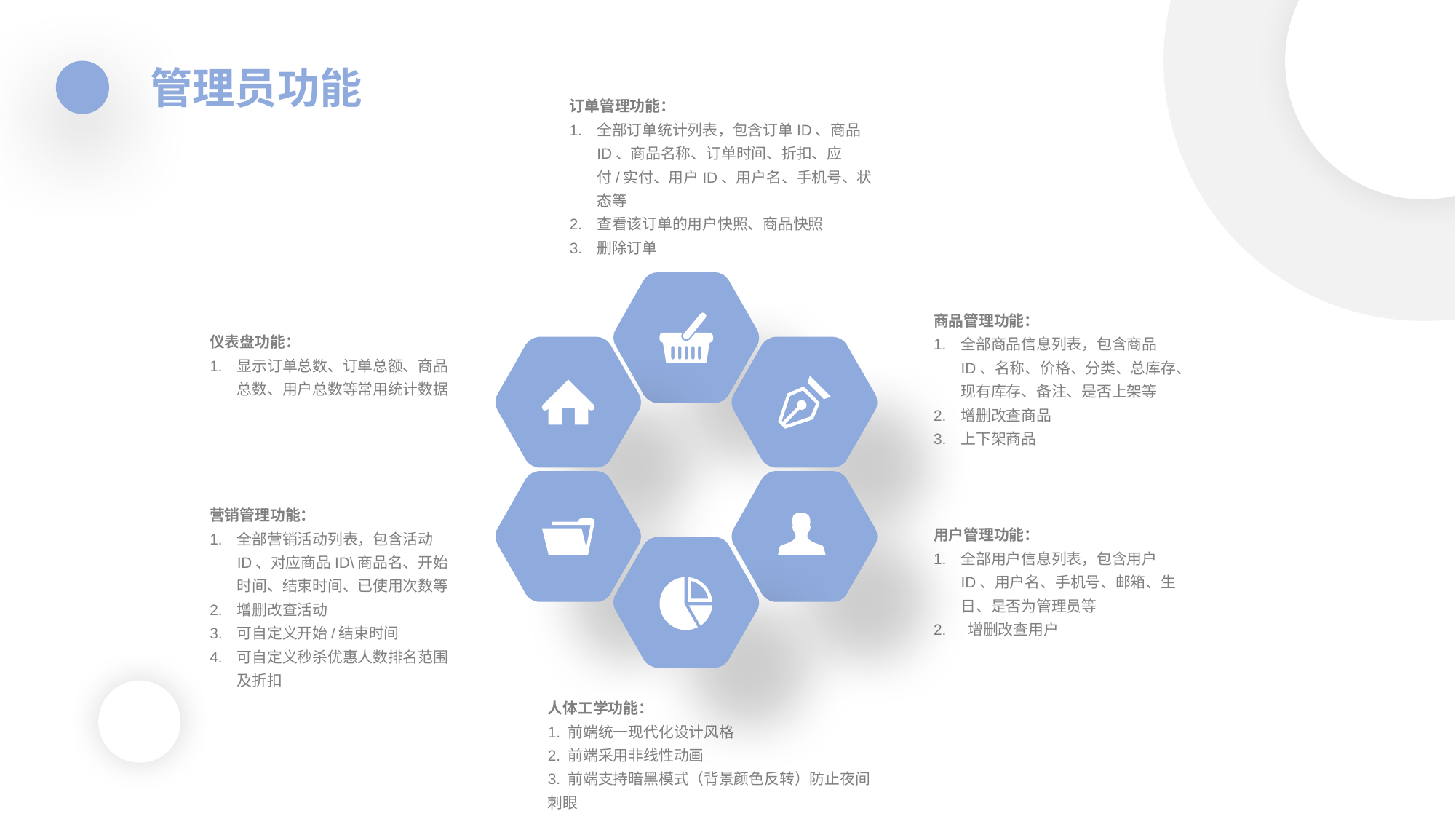

管理员功能

订单管理功能：
全部订单统计列表，包含订单ID、商品ID、商品名称、订单时间、折扣、应付/实付、用户ID、用户名、手机号、状态等
查看该订单的用户快照、商品快照
删除订单

商品管理功能：
全部商品信息列表，包含商品ID、名称、价格、分类、总库存、现有库存、备注、是否上架等
增删改查商品
上下架商品

仪表盘功能：
显示订单总数、订单总额、商品总数、用户总数等常用统计数据

营销管理功能：
全部营销活动列表，包含活动ID、对应商品ID\商品名、开始时间、结束时间、已使用次数等
增删改查活动
可自定义开始/结束时间
可自定义秒杀优惠人数排名范围及折扣

用户管理功能：
全部用户信息列表，包含用户ID、用户名、手机号、邮箱、生日、是否为管理员等
 增删改查用户

人体工学功能：
1. 前端统一现代化设计风格
2. 前端采用非线性动画
3. 前端支持暗黑模式（背景颜色反转）防止夜间刺眼